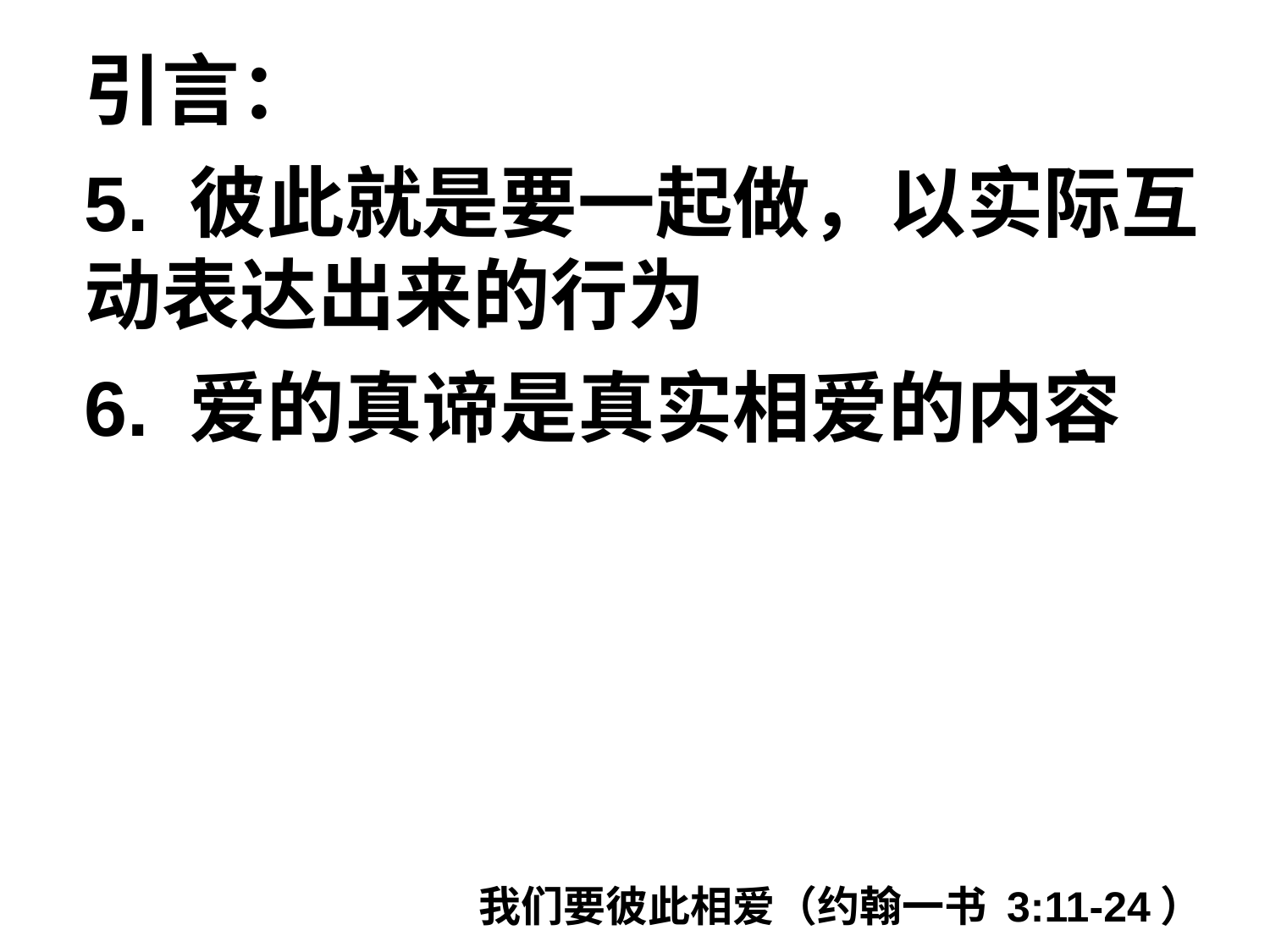

引言：
5. 彼此就是要一起做，以实际互动表达出来的行为
6. 爱的真谛是真实相爱的内容
我们要彼此相爱（约翰一书 3:11-24）